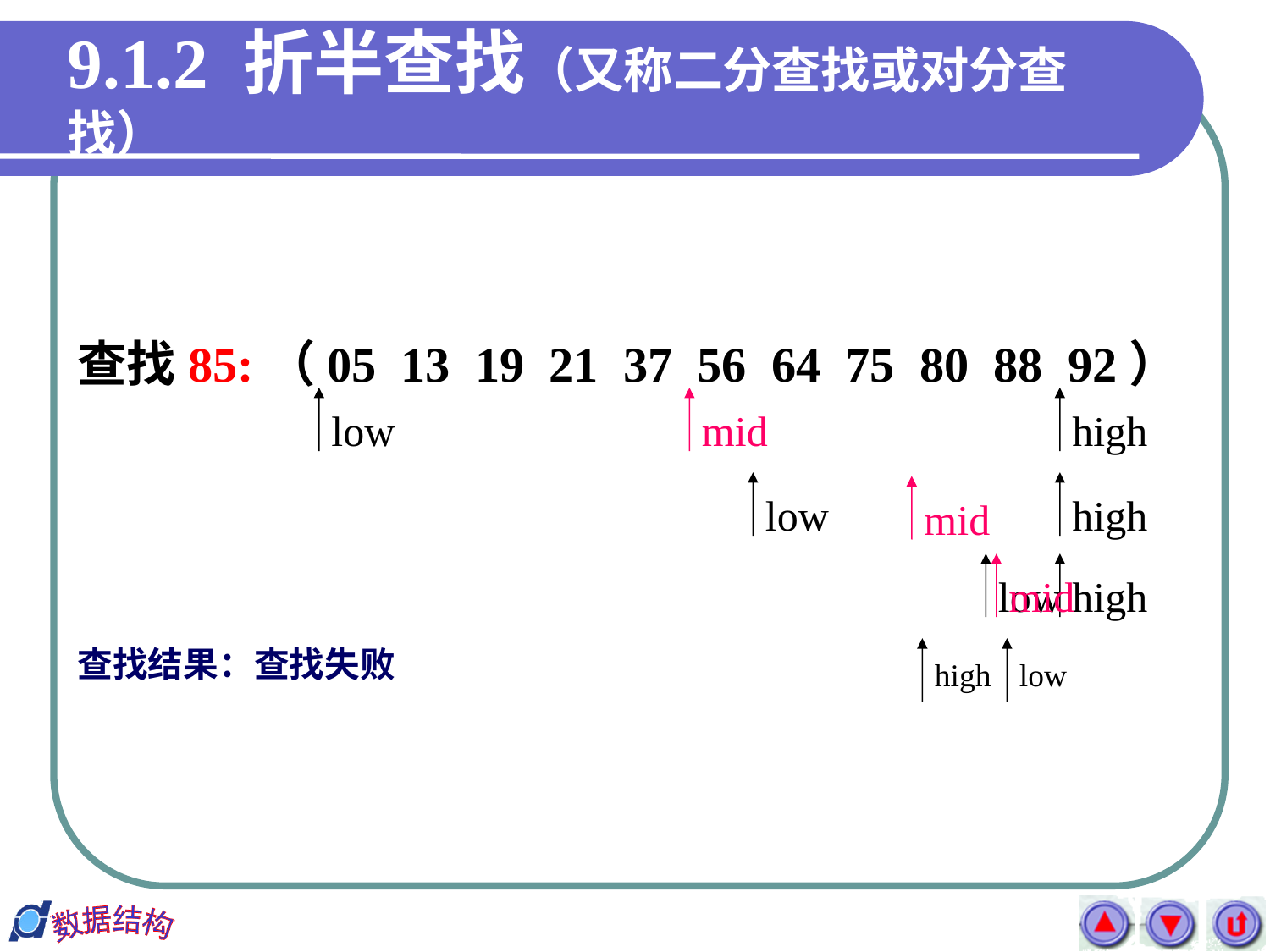

# 9.1.2 折半查找（又称二分查找或对分查找）
查找85:（05  13  19  21  37  56  64  75  80  88  92）

low

mid

high

low

high

mid

low

high

mid
查找结果：查找失败

high

low